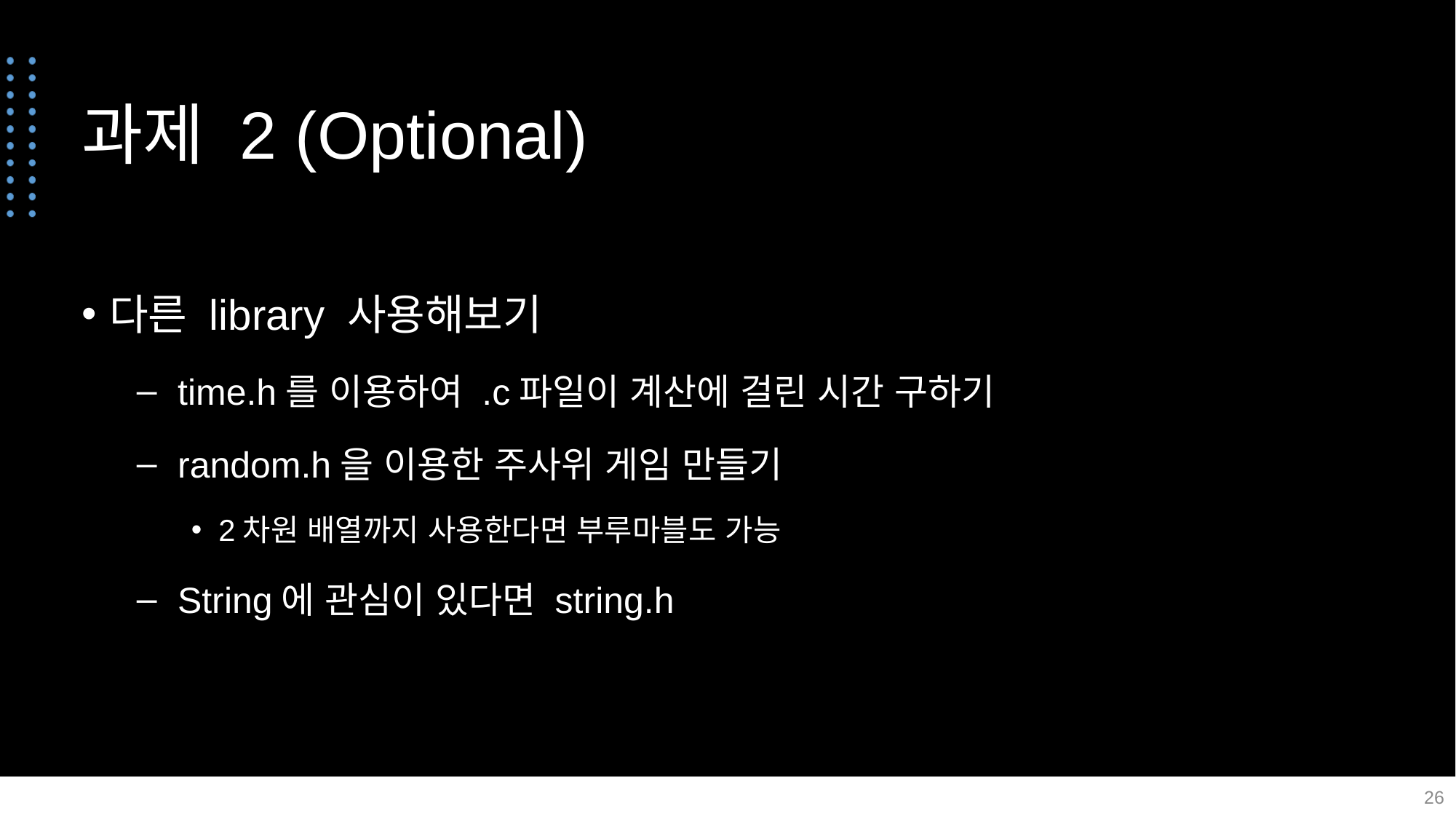

# 과제 2 (Optional)
다른 library 사용해보기
time.h를 이용하여 .c파일이 계산에 걸린 시간 구하기
random.h을 이용한 주사위 게임 만들기
2차원 배열까지 사용한다면 부루마블도 가능
String에 관심이 있다면 string.h
26